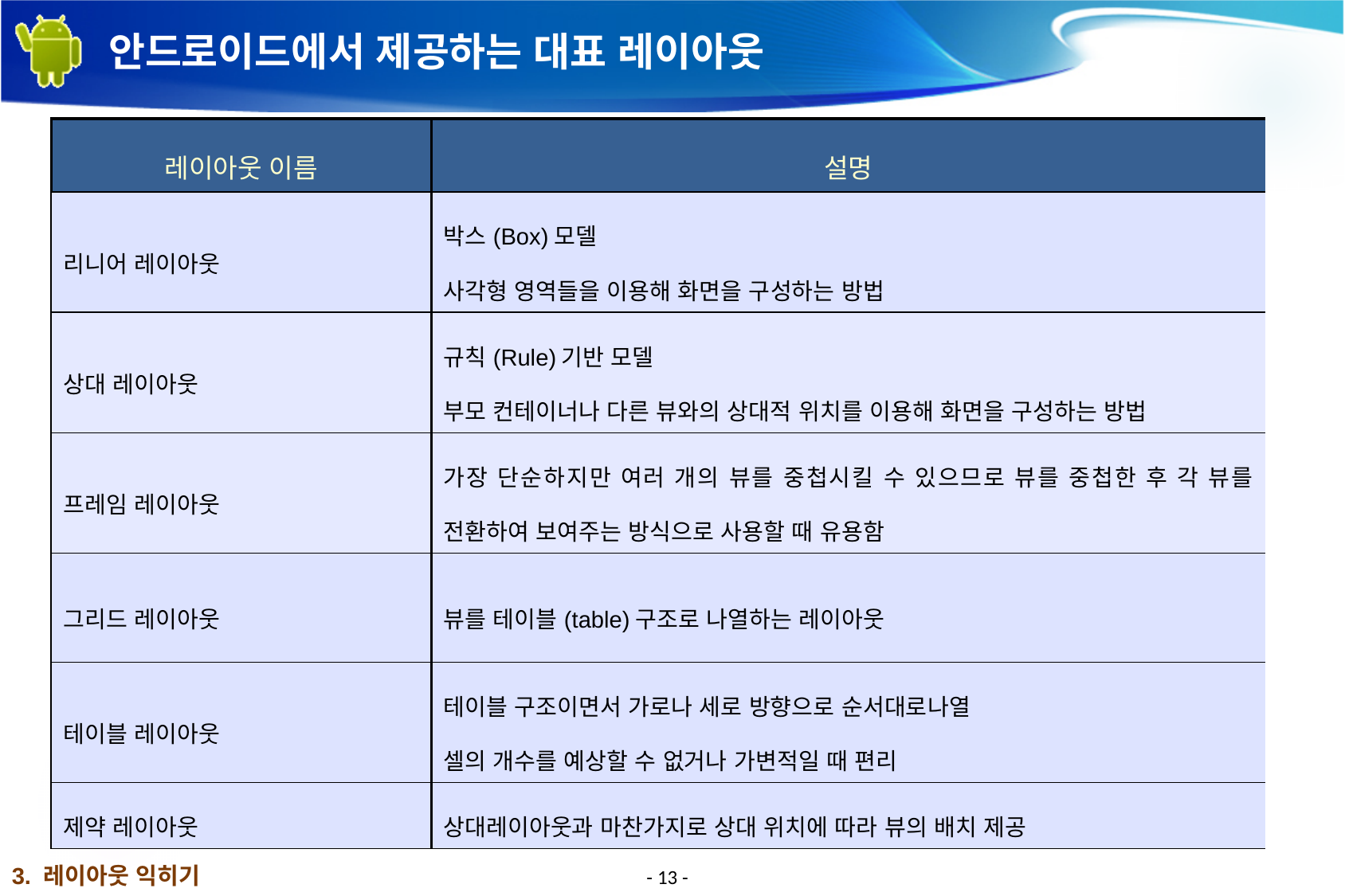

# 안드로이드에서 제공하는 대표 레이아웃
| 레이아웃 이름 | 설명 |
| --- | --- |
| 리니어 레이아웃 | 박스(Box)모델 사각형 영역들을 이용해 화면을 구성하는 방법 |
| 상대 레이아웃 | 규칙(Rule)기반 모델 부모 컨테이너나 다른 뷰와의 상대적 위치를 이용해 화면을 구성하는 방법 |
| 프레임 레이아웃 | 가장 단순하지만 여러 개의 뷰를 중첩시킬 수 있으므로 뷰를 중첩한 후 각 뷰를 전환하여 보여주는 방식으로 사용할 때 유용함 |
| 그리드 레이아웃 | 뷰를 테이블(table)구조로 나열하는 레이아웃 |
| 테이블 레이아웃 | 테이블 구조이면서 가로나 세로 방향으로 순서대로나열 셀의 개수를 예상할 수 없거나 가변적일 때 편리 |
| 제약 레이아웃 | 상대레이아웃과 마찬가지로 상대 위치에 따라 뷰의 배치 제공 |
3. 레이아웃 익히기